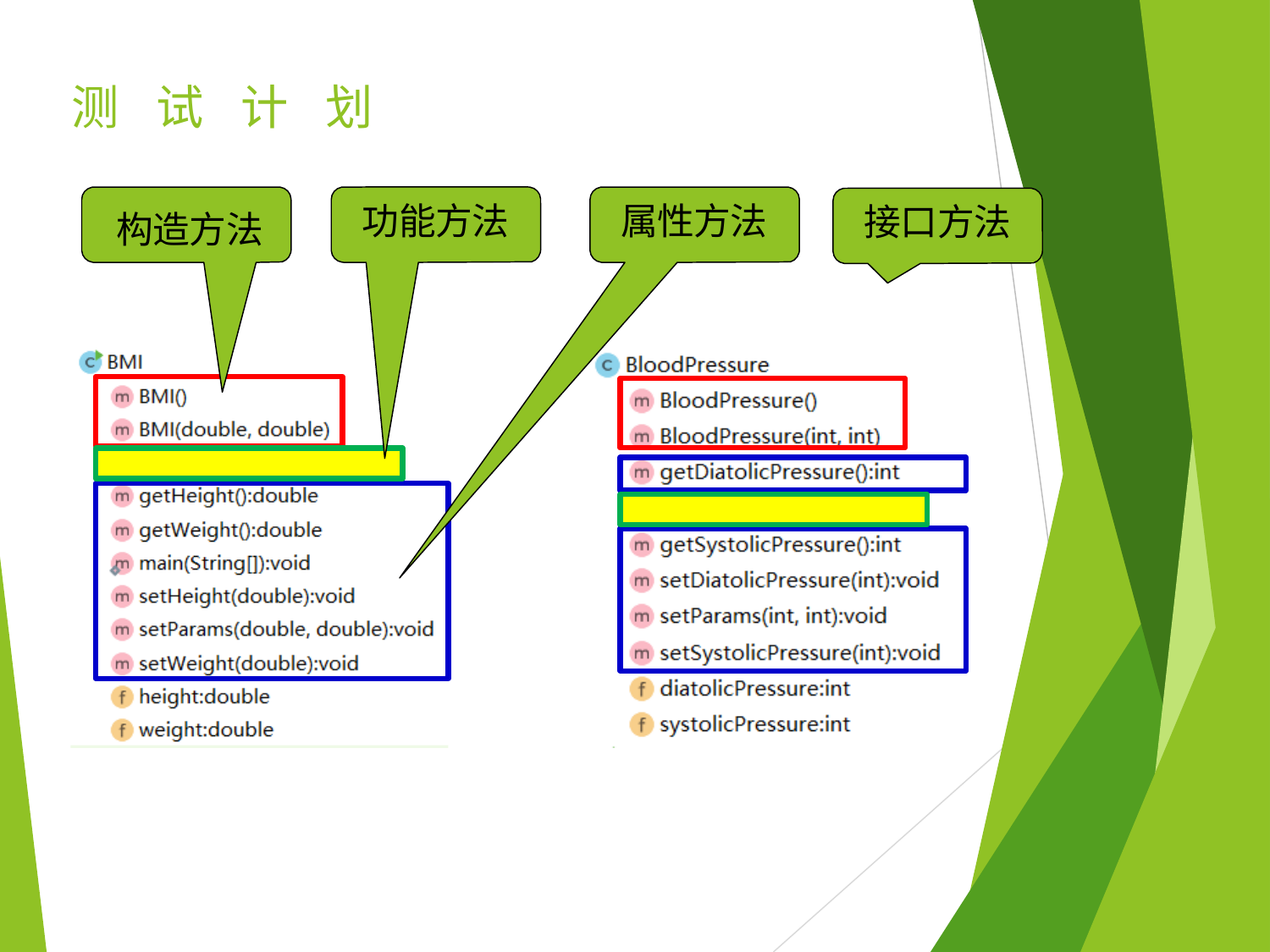

# 测构试造计方划法

功能方法
属性方法
接口方法
构造方法

46